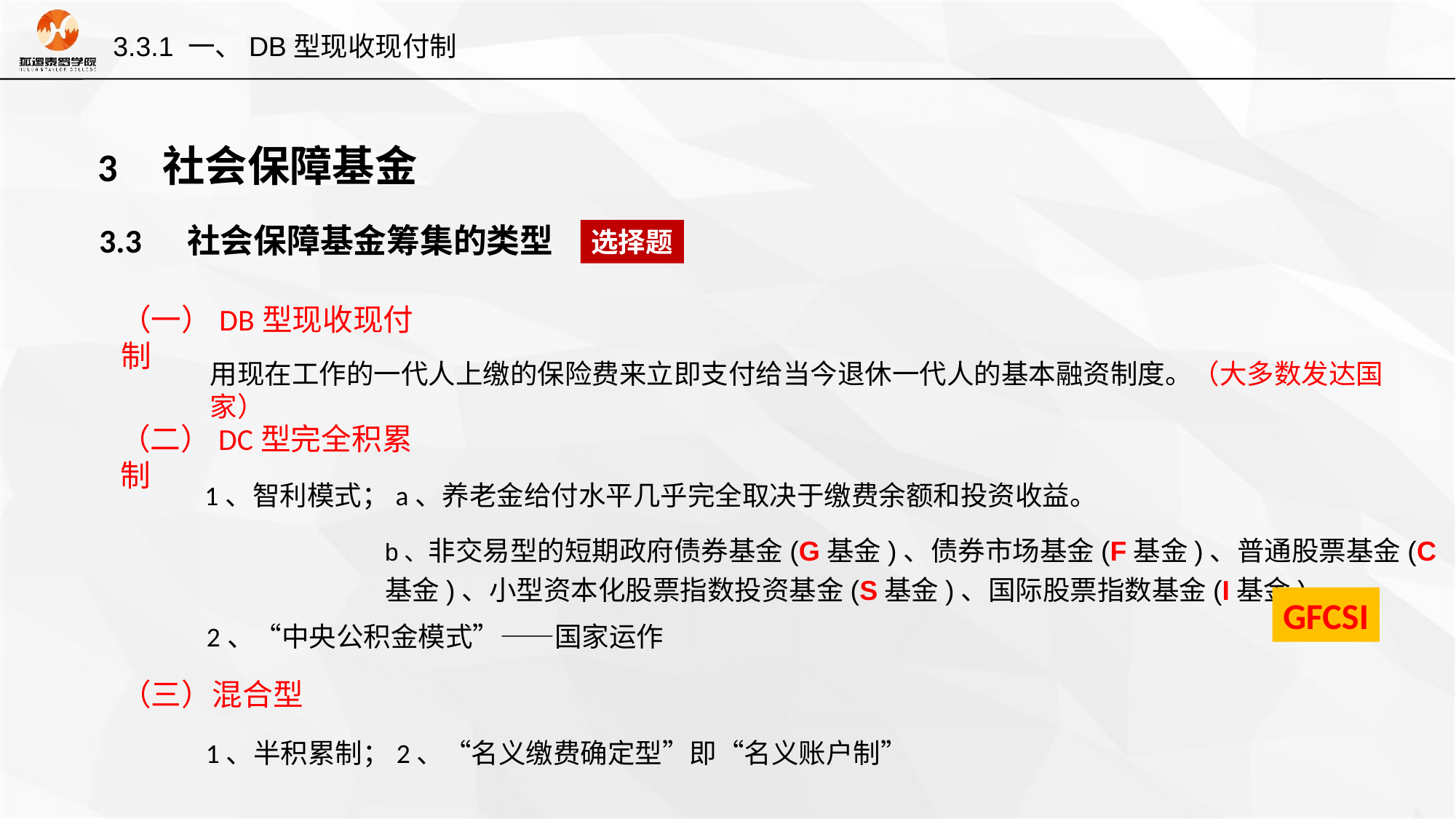

3.3.1 一、DB型现收现付制
3    社会保障基金
3.3     社会保障基金筹集的类型
选择题
（一）DB型现收现付制
用现在工作的一代人上缴的保险费来立即支付给当今退休一代人的基本融资制度。（大多数发达国家）
（二）DC型完全积累制
1、智利模式；a、养老金给付水平几乎完全取决于缴费余额和投资收益。
b、非交易型的短期政府债券基金(G基金)、债券市场基金(F基金)、普通股票基金(C基金)、小型资本化股票指数投资基金(S基金)、国际股票指数基金(I基金)。
GFCSI
2、“中央公积金模式”——国家运作
（三）混合型
1、半积累制；2、“名义缴费确定型”即“名义账户制”